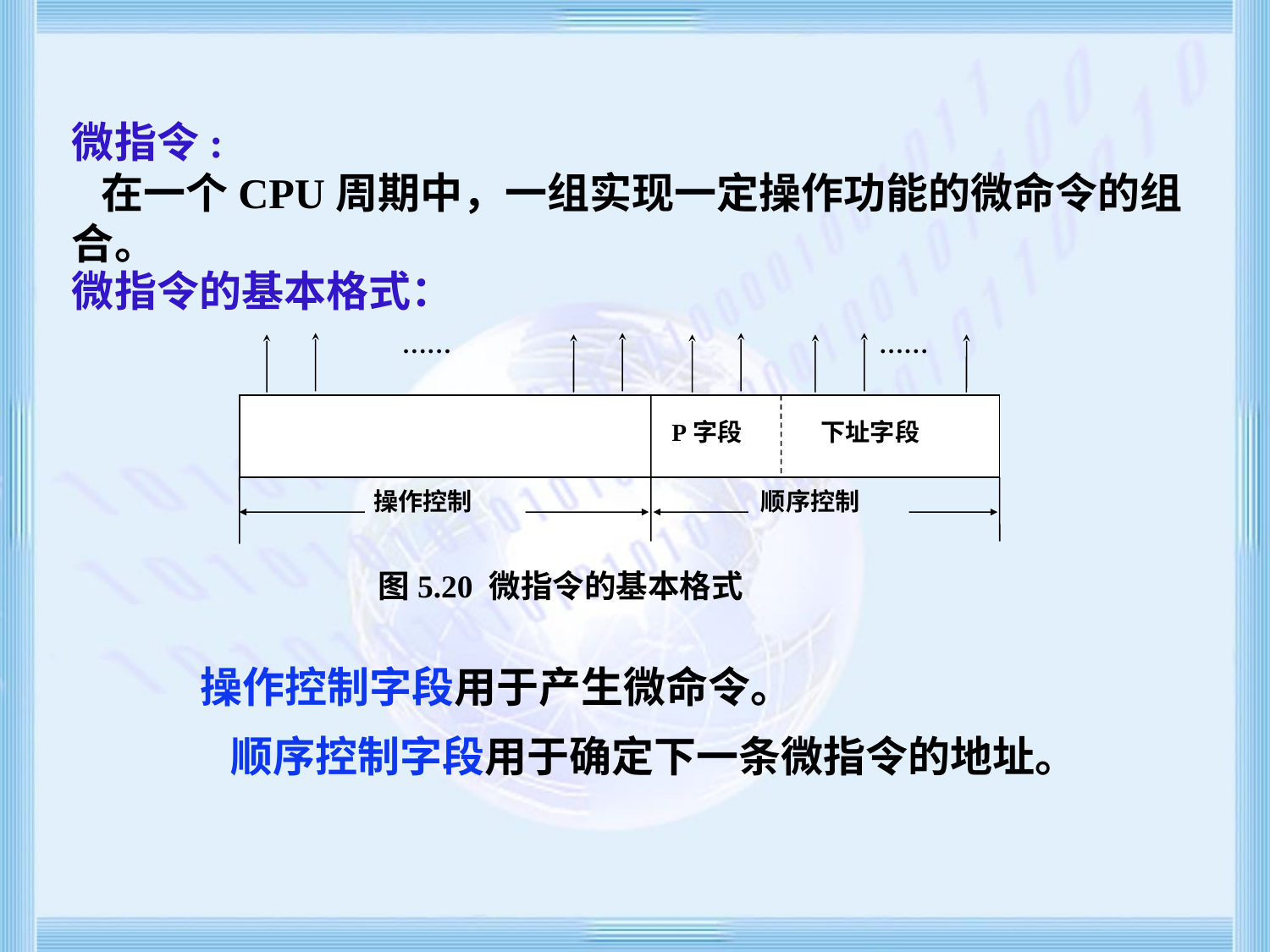

微指令:
  在一个CPU周期中，一组实现一定操作功能的微命令的组合。

微指令的基本格式：

……
……

P字段
下址字段

操作控制
顺序控制

图5.20 微指令的基本格式
     操作控制字段用于产生微命令。

 顺序控制字段用于确定下一条微指令的地址。

4